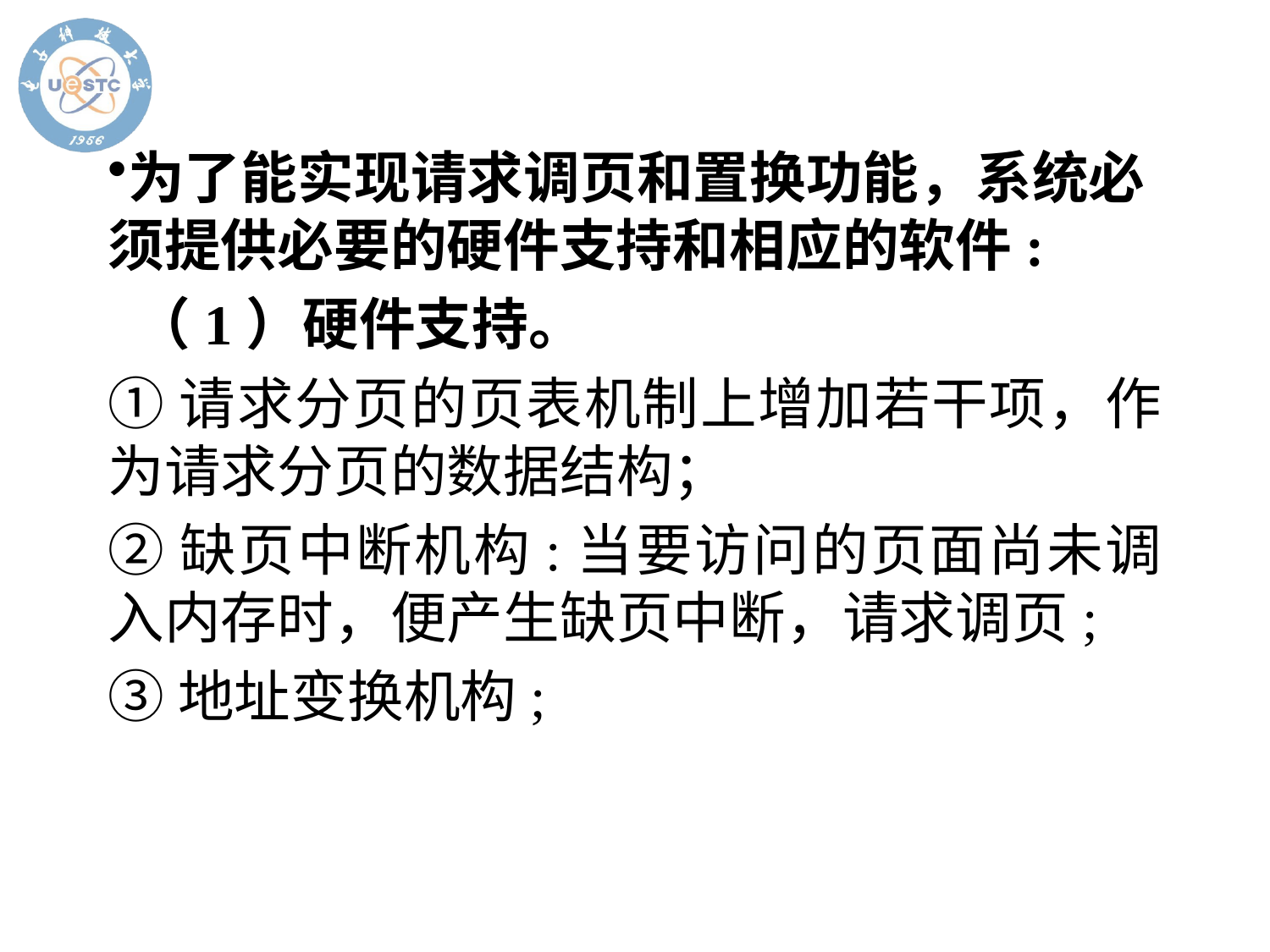

# 为了能实现请求调页和置换功能，系统必须提供必要的硬件支持和相应的软件:
 （1）硬件支持。
①请求分页的页表机制上增加若干项，作为请求分页的数据结构；
②缺页中断机构:当要访问的页面尚未调入内存时，便产生缺页中断，请求调页;
③地址变换机构;